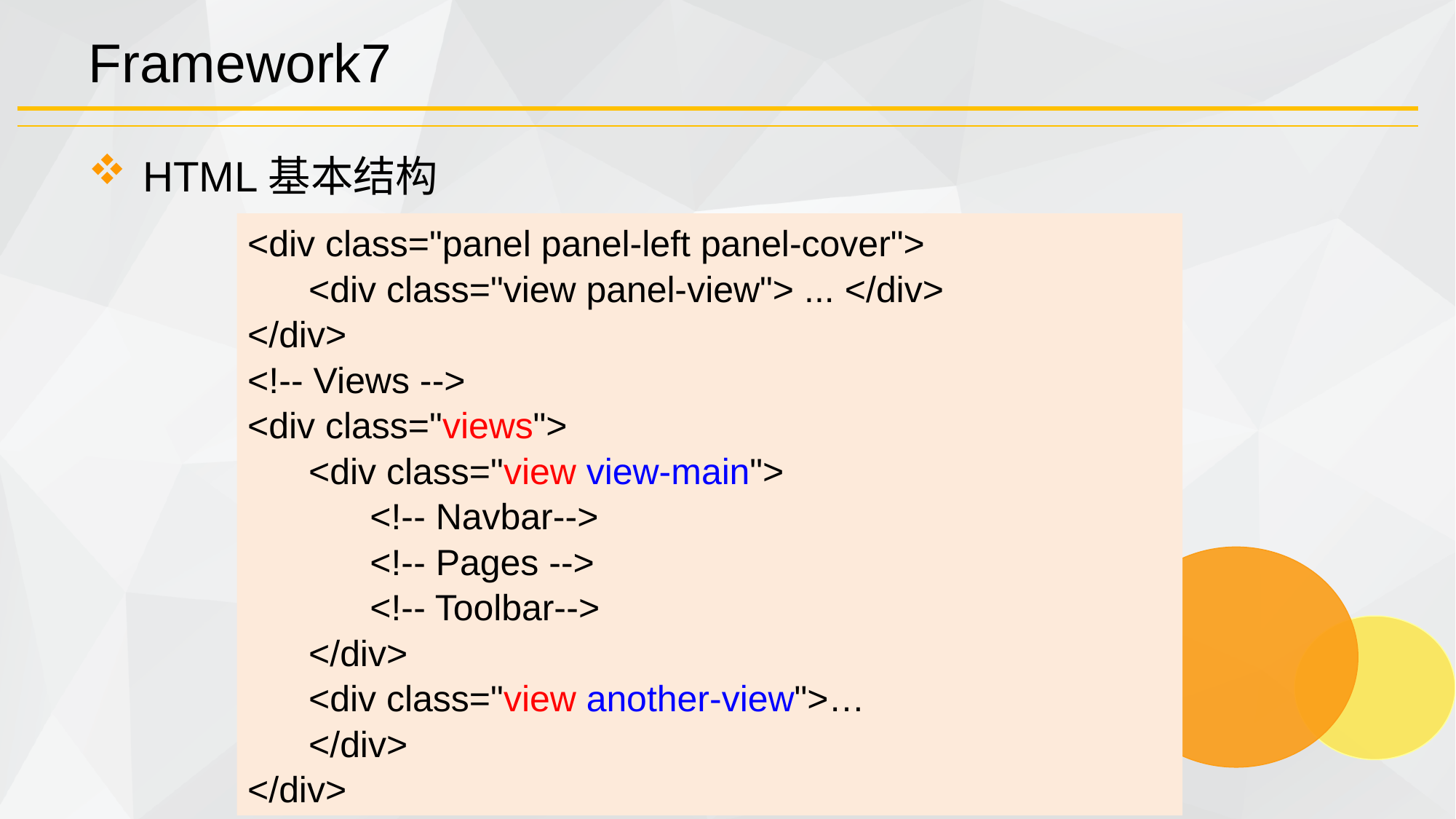

# Framework7
HTML基本结构

<div class="panel panel-left panel-cover">
      <div class="view panel-view"> ... </div>
</div>
<!-- Views -->
<div class="views">
      <div class="view view-main">
            <!-- Navbar-->
            <!-- Pages -->
            <!-- Toolbar-->
      </div>
      <div class="view another-view">…
      </div>
</div>